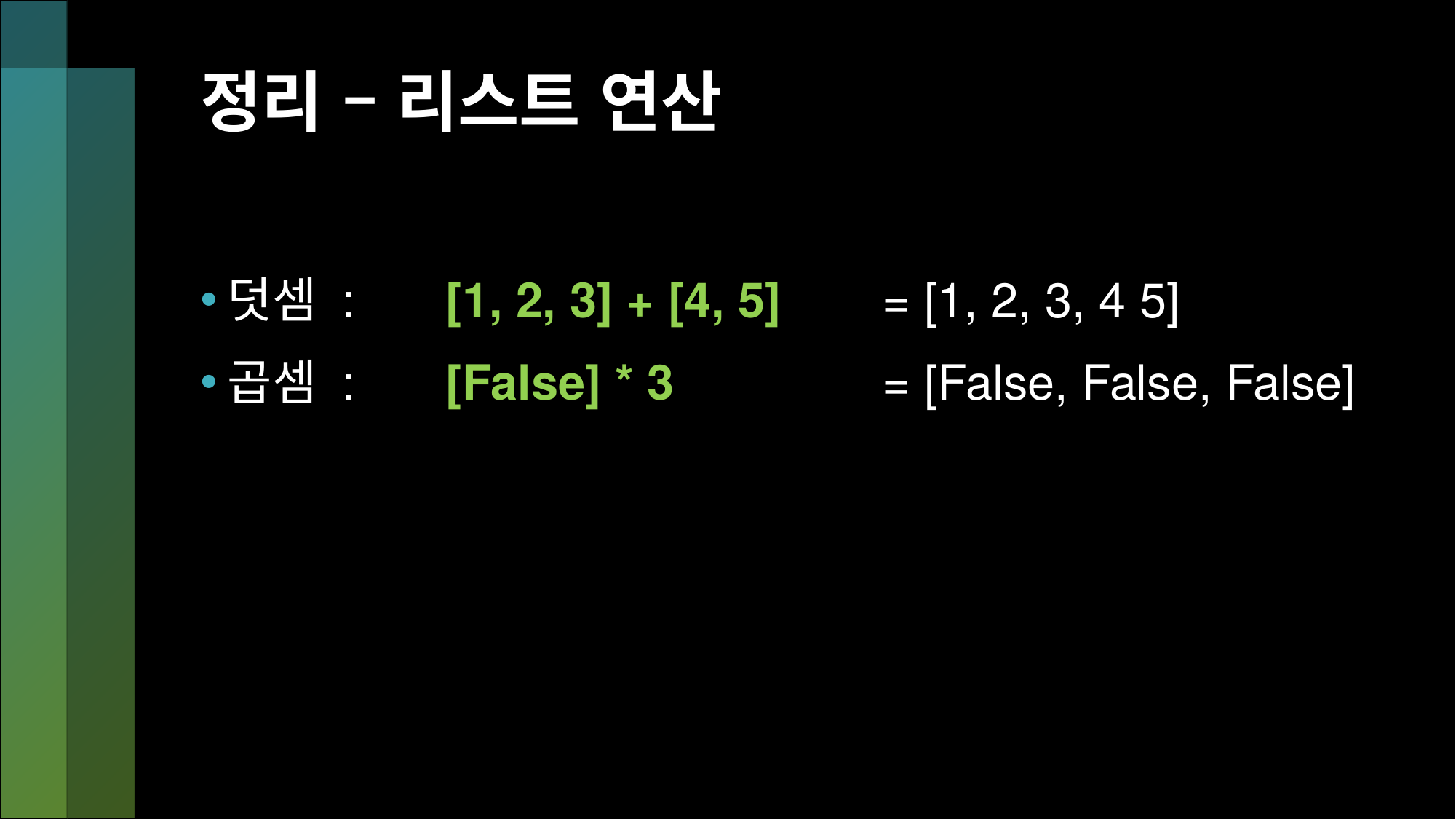

# 정리 – 리스트 연산
덧셈 : 	[1, 2, 3] + [4, 5] 	= [1, 2, 3, 4 5]
곱셈 :	[False] * 3		= [False, False, False]